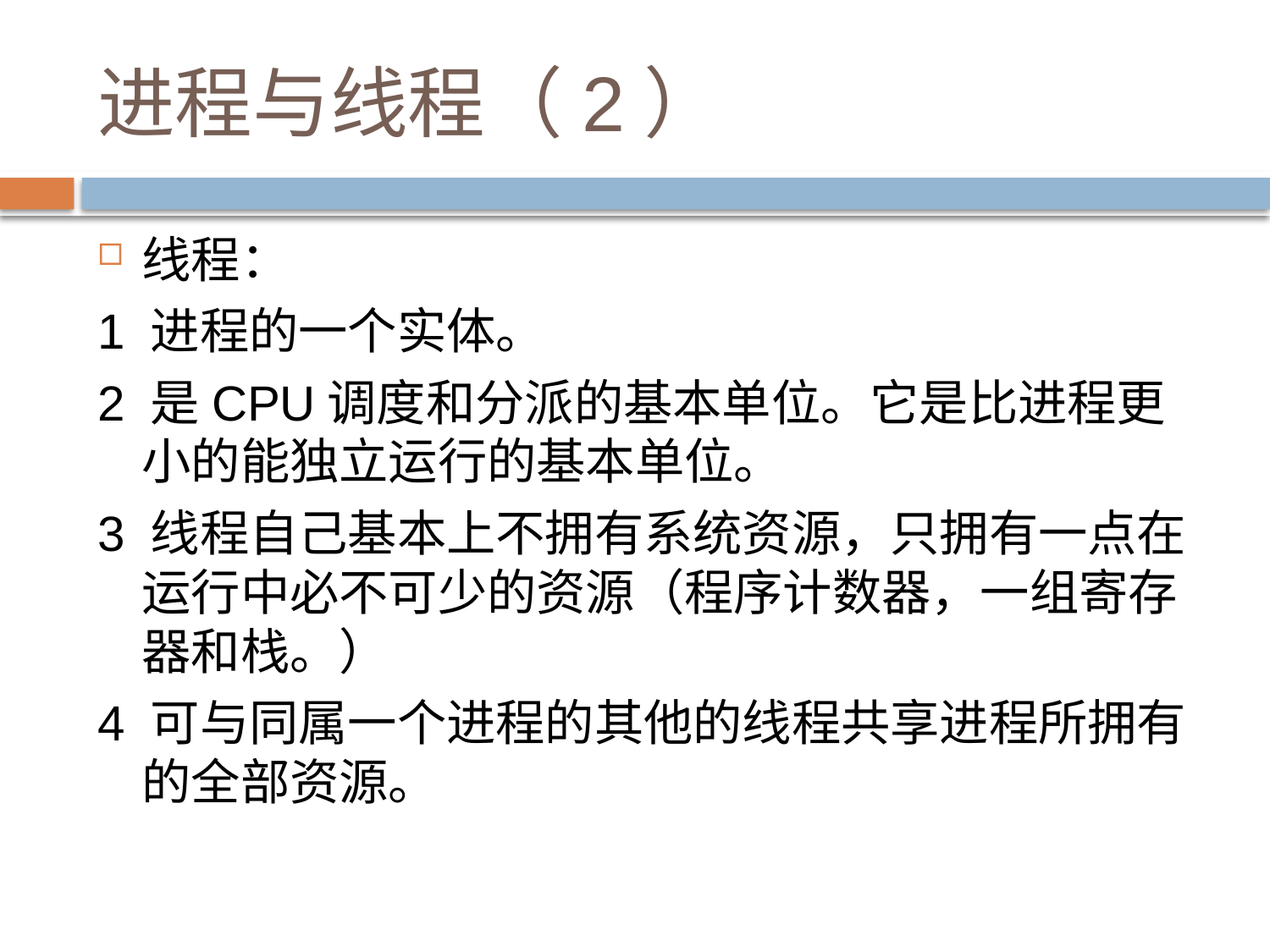

# 进程与线程（2）
线程：
1 进程的一个实体。
2 是CPU调度和分派的基本单位。它是比进程更小的能独立运行的基本单位。
3 线程自己基本上不拥有系统资源，只拥有一点在运行中必不可少的资源（程序计数器，一组寄存器和栈。）
4 可与同属一个进程的其他的线程共享进程所拥有的全部资源。